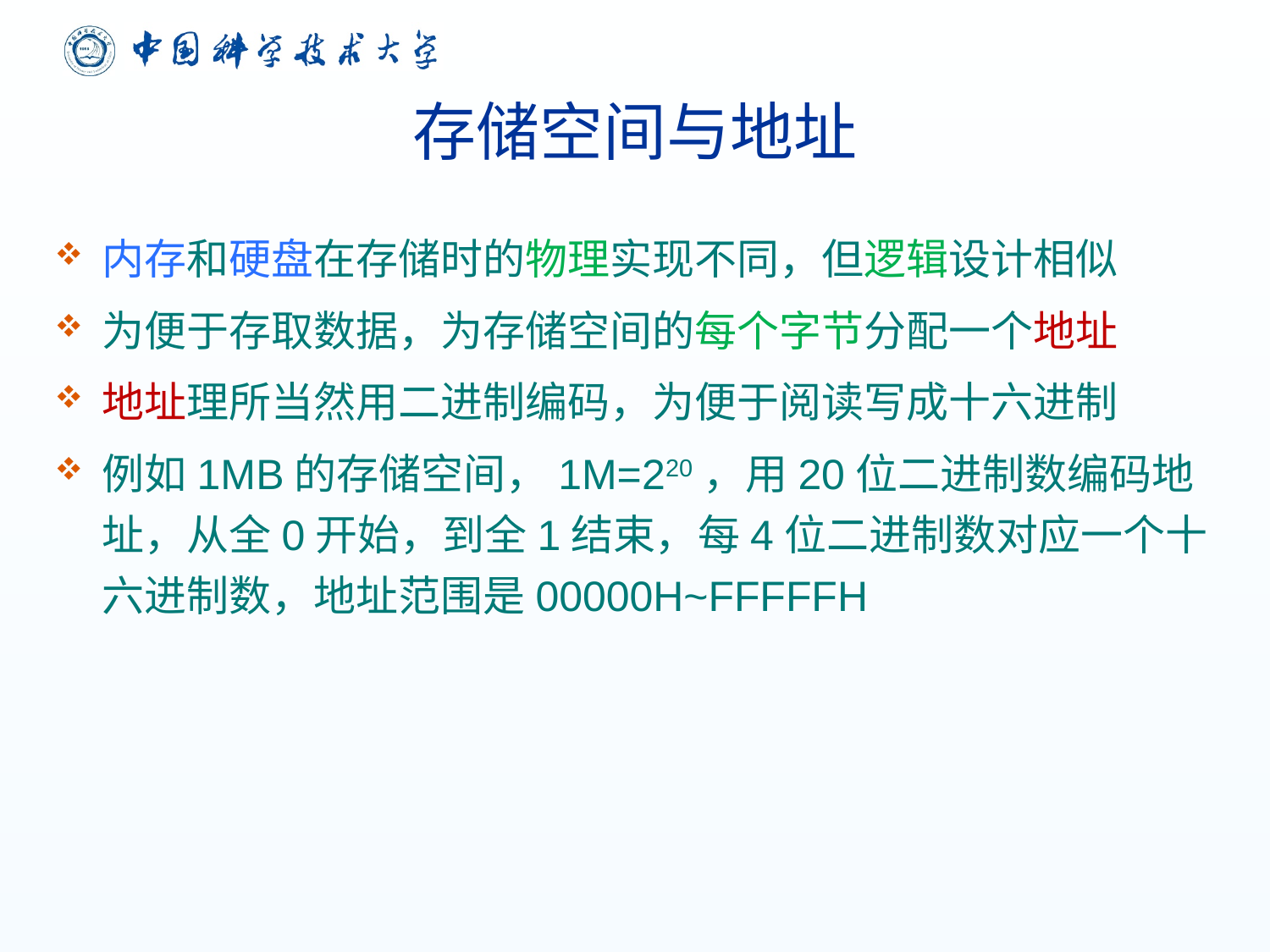

# 存储空间与地址
内存和硬盘在存储时的物理实现不同，但逻辑设计相似
为便于存取数据，为存储空间的每个字节分配一个地址
地址理所当然用二进制编码，为便于阅读写成十六进制
例如1MB的存储空间，1M=220，用20位二进制数编码地址，从全0开始，到全1结束，每4位二进制数对应一个十六进制数，地址范围是00000H~FFFFFH